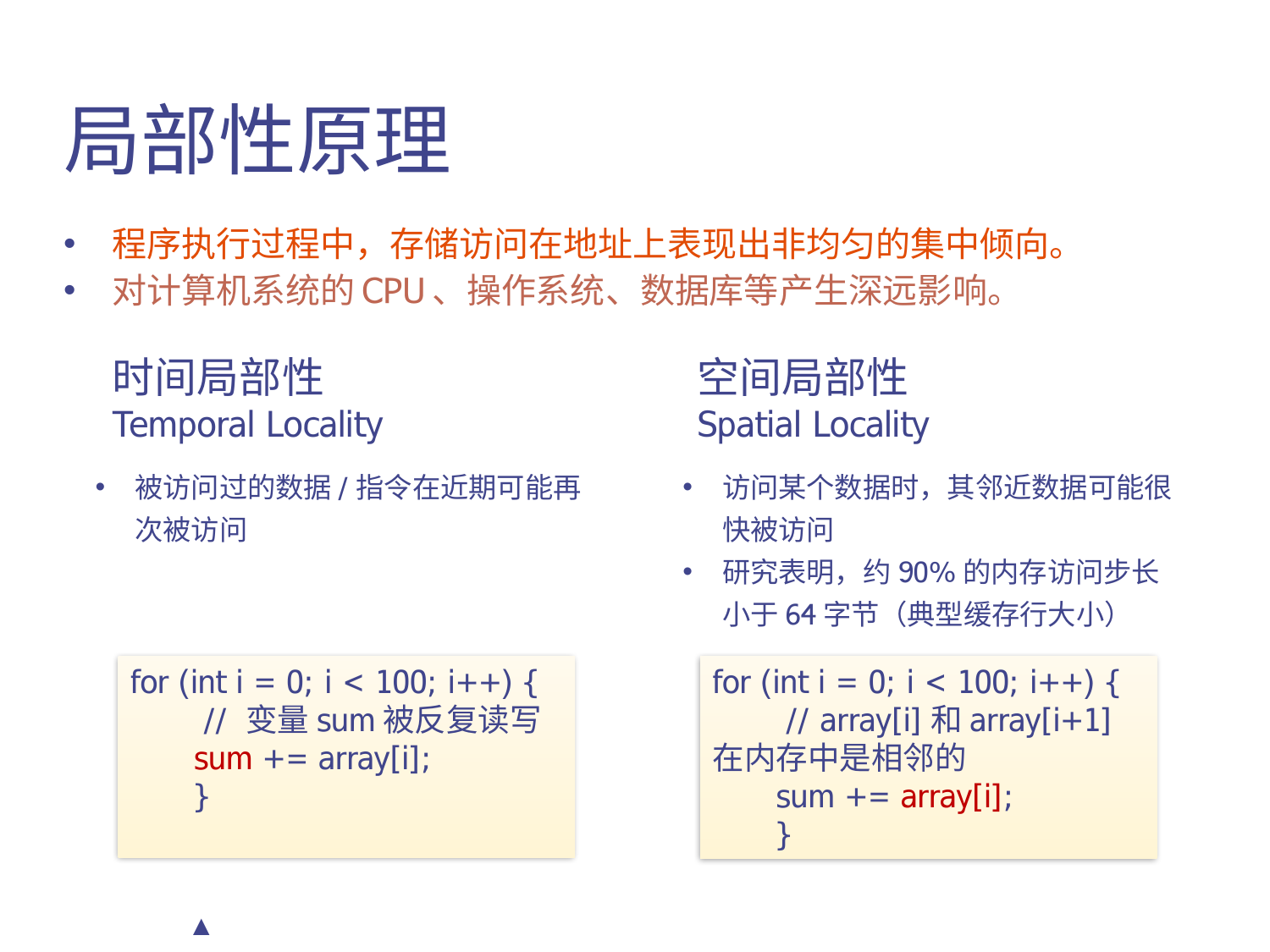

局部性原理
程序执行过程中，存储访问在地址上表现出非均匀的集中倾向。
对计算机系统的CPU、操作系统、数据库等产生深远影响。

时间局部性
Temporal Locality
空间局部性
Spatial Locality
被访问过的数据/指令在近期可能再次被访问

访问某个数据时，其邻近数据可能很快被访问
研究表明，约90%的内存访问步长小于64字节（典型缓存行大小）

for (int i = 0; i < 100; i++) {
 // 变量sum被反复读写
sum += array[i];
}
for (int i = 0; i < 100; i++) {
 // array[i]和array[i+1]在内存中是相邻的
sum += array[i];
}